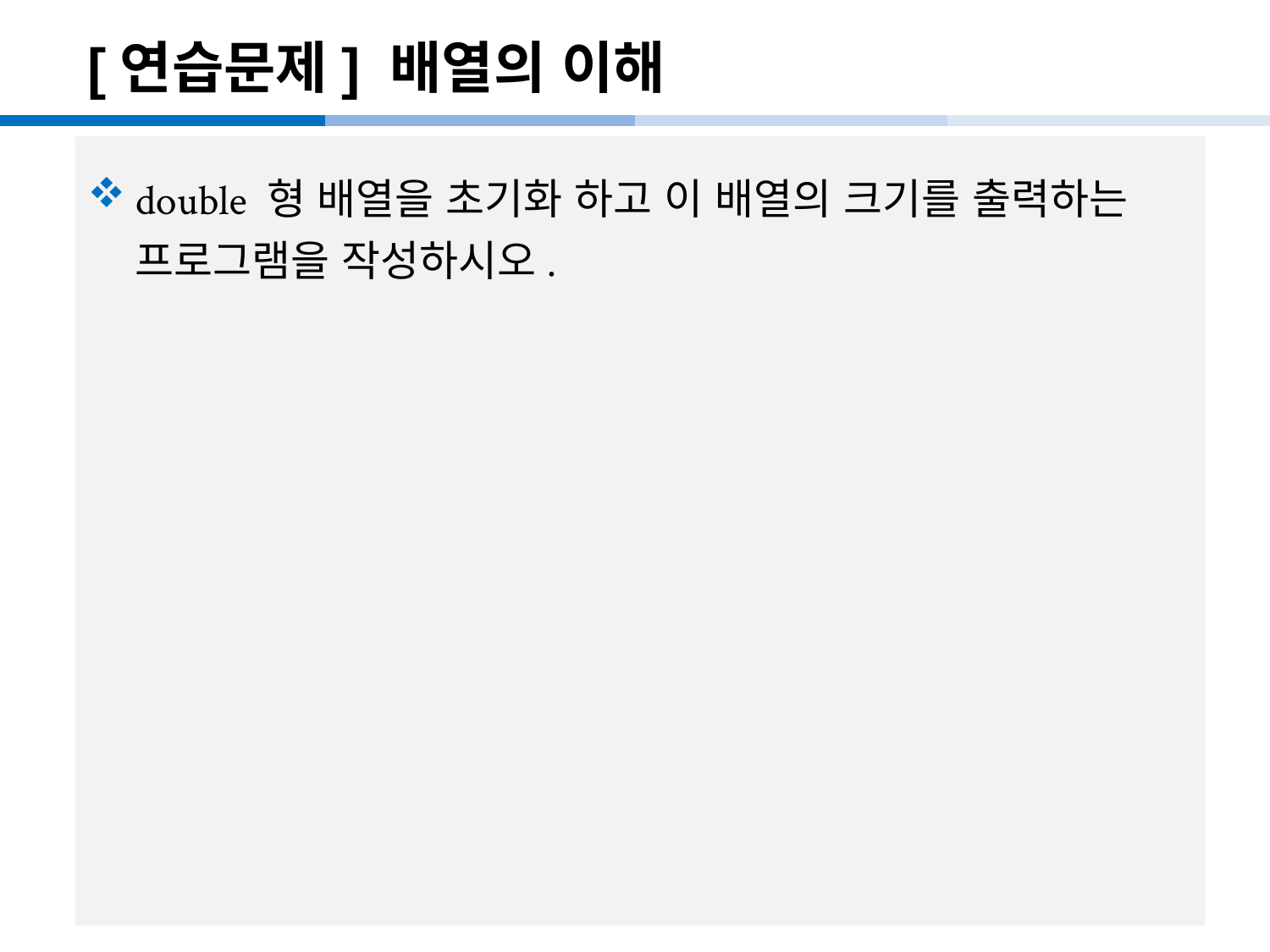

# [연습문제] 배열의 이해
double 형 배열을 초기화 하고 이 배열의 크기를 출력하는  프로그램을 작성하시오.